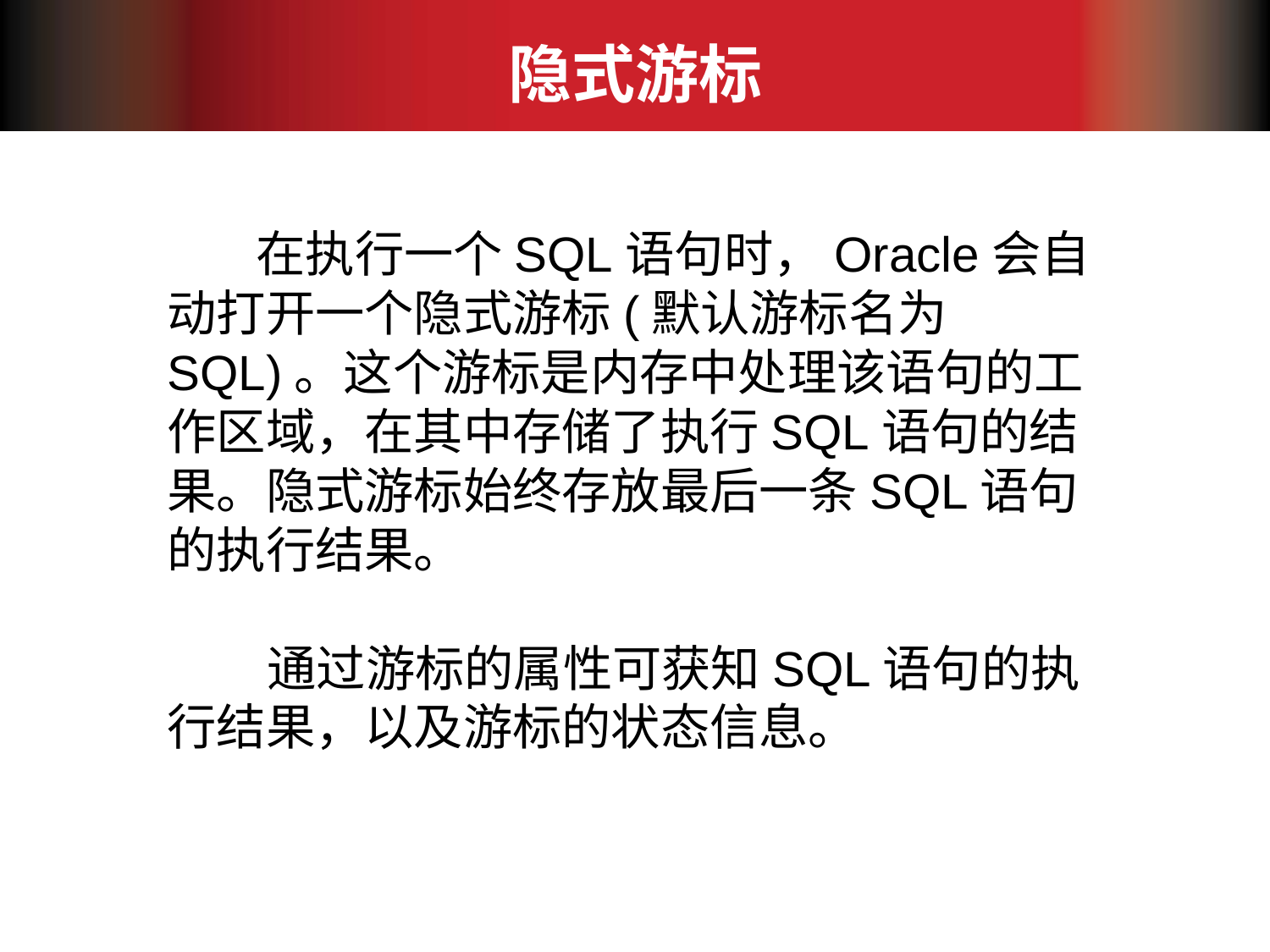

# 隐式游标
       在执行一个SQL语句时，Oracle会自动打开一个隐式游标(默认游标名为SQL)。这个游标是内存中处理该语句的工作区域，在其中存储了执行SQL语句的结果。隐式游标始终存放最后一条SQL语句的执行结果。

        通过游标的属性可获知SQL语句的执行结果，以及游标的状态信息。